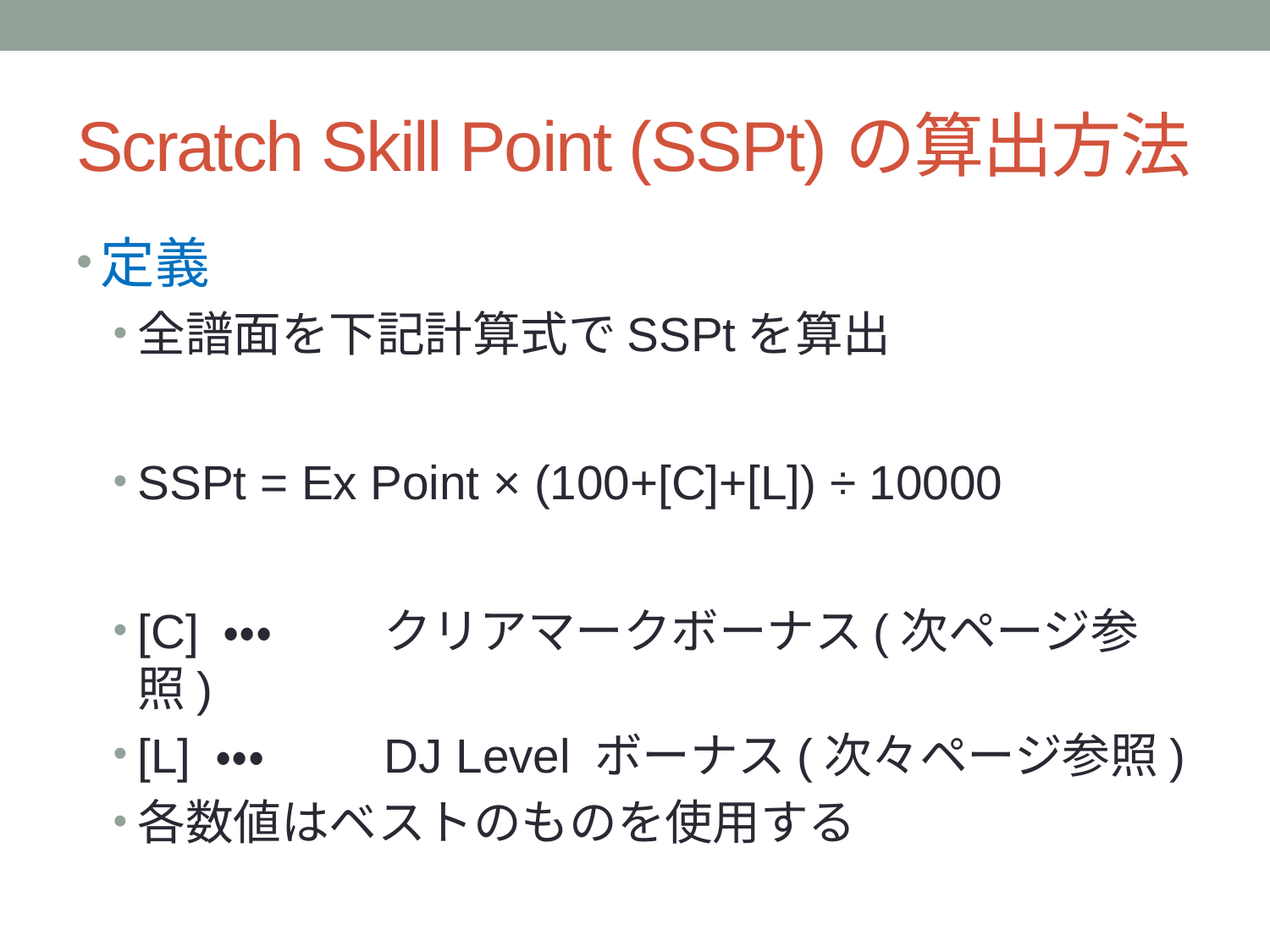

# Scratch Skill Point (SSPt)の算出方法
定義
全譜面を下記計算式でSSPtを算出

SSPt = Ex Point × (100+[C]+[L]) ÷ 10000

[C] ・・・	クリアマークボーナス(次ページ参照)
[L] ・・・	DJ Level ボーナス(次々ページ参照)
各数値はベストのものを使用する